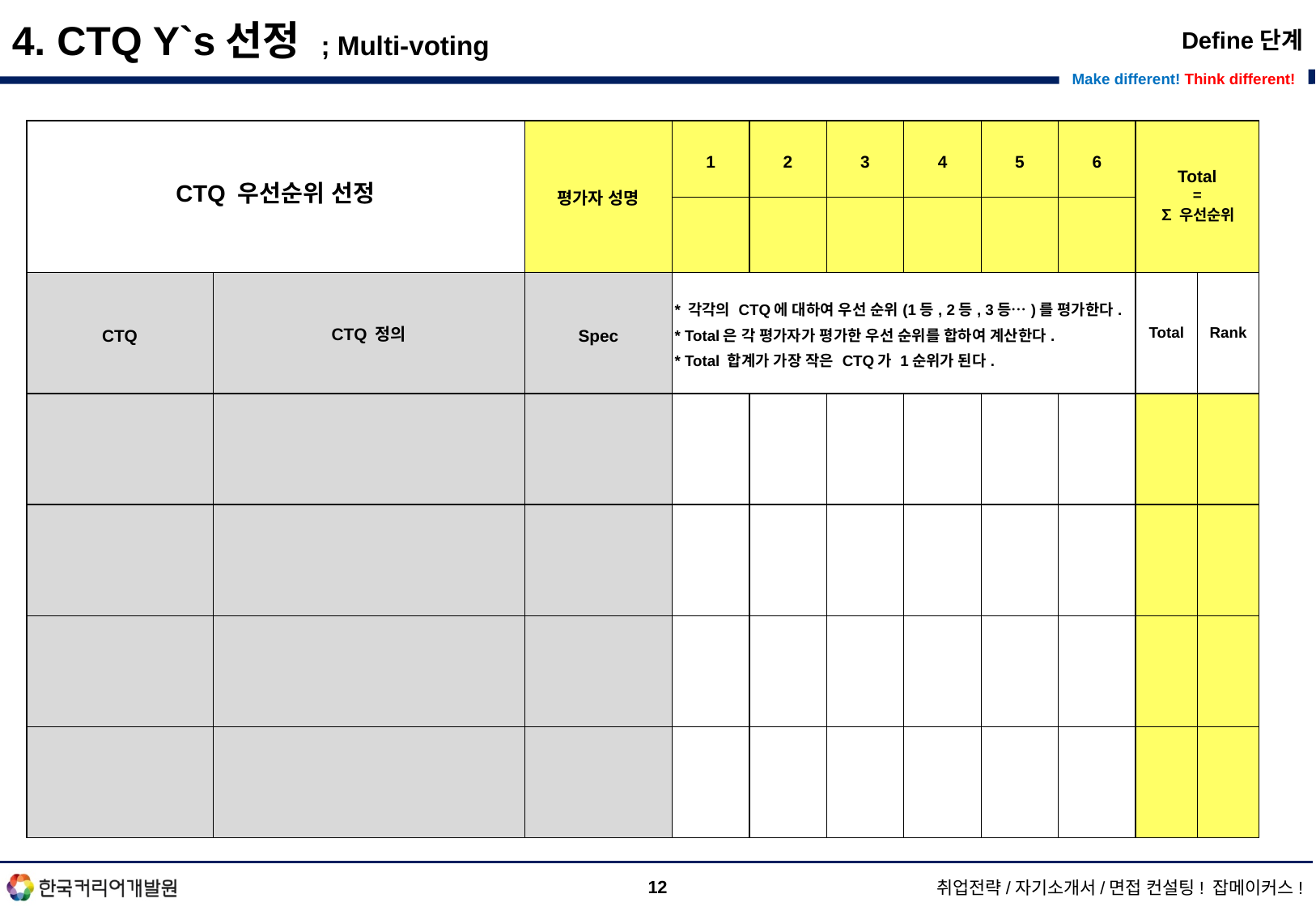

4. CTQ Y`s선정 ; Multi-voting
Define단계
| CTQ 우선순위 선정 |  | 평가자 성명 | 1 | 2 | 3 | 4 | 5 | 6 | Total = ∑우선순위 |  |
| --- | --- | --- | --- | --- | --- | --- | --- | --- | --- | --- |
|  |  |  |  |  |  |  |  |  |  |  |
| CTQ | CTQ 정의 | Spec | \* 각각의 CTQ에 대하여 우선 순위(1등, 2등, 3등…)를 평가한다. \* Total은 각 평가자가 평가한 우선 순위를 합하여 계산한다. \* Total 합계가 가장 작은 CTQ가 1순위가 된다. |  |  |  |  |  | Total | Rank |
|  |  |  |  |  |  |  |  |  |  |  |
|  |  |  |  |  |  |  |  |  |  |  |
|  |  |  |  |  |  |  |  |  |  |  |
|  |  |  |  |  |  |  |  |  |  |  |